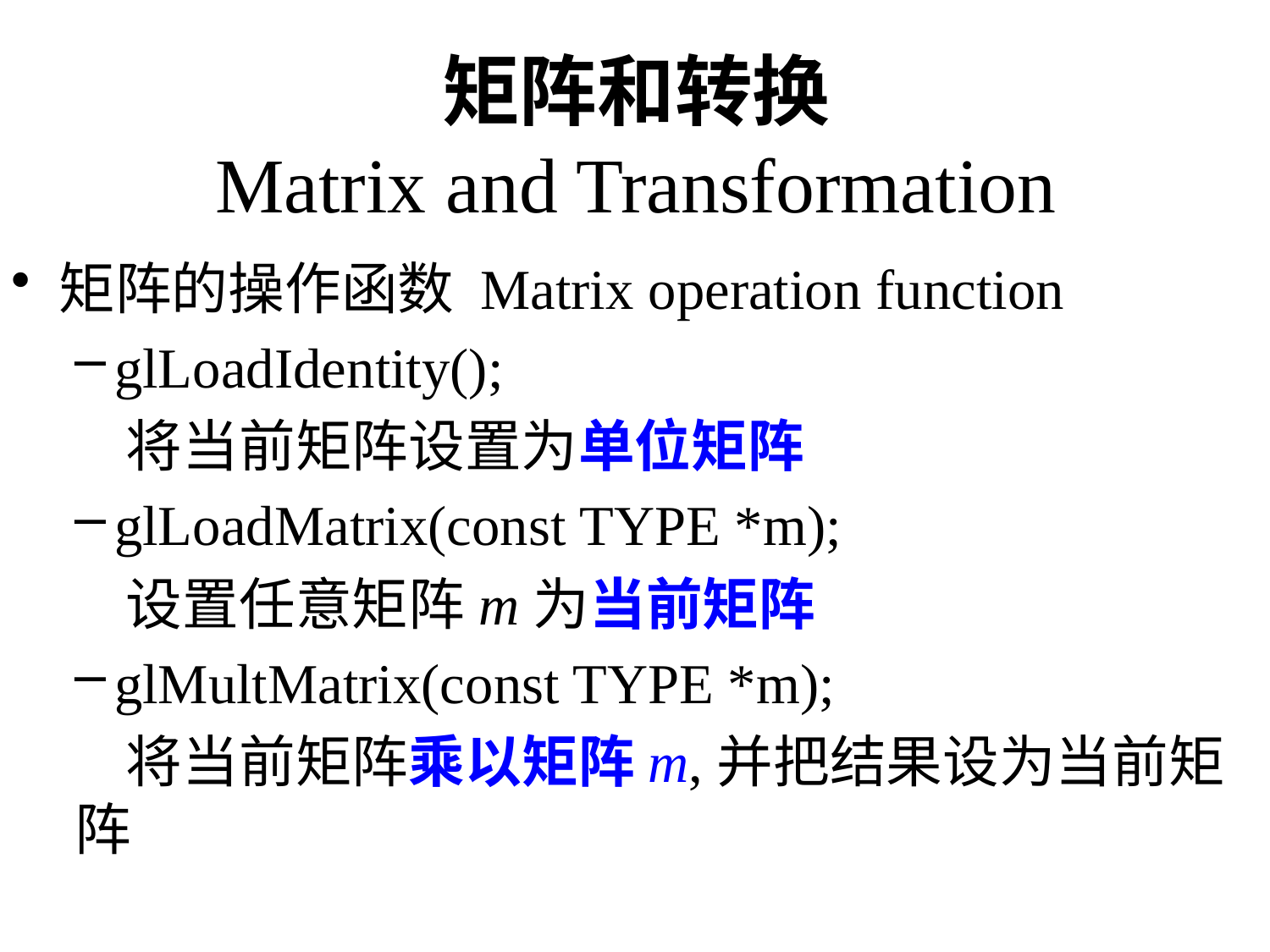

# 矩阵和转换 Matrix and Transformation
矩阵的操作函数 Matrix operation function
glLoadIdentity();
   将当前矩阵设置为单位矩阵
glLoadMatrix(const TYPE *m);
   设置任意矩阵m为当前矩阵
glMultMatrix(const TYPE *m);
   将当前矩阵乘以矩阵m,并把结果设为当前矩阵